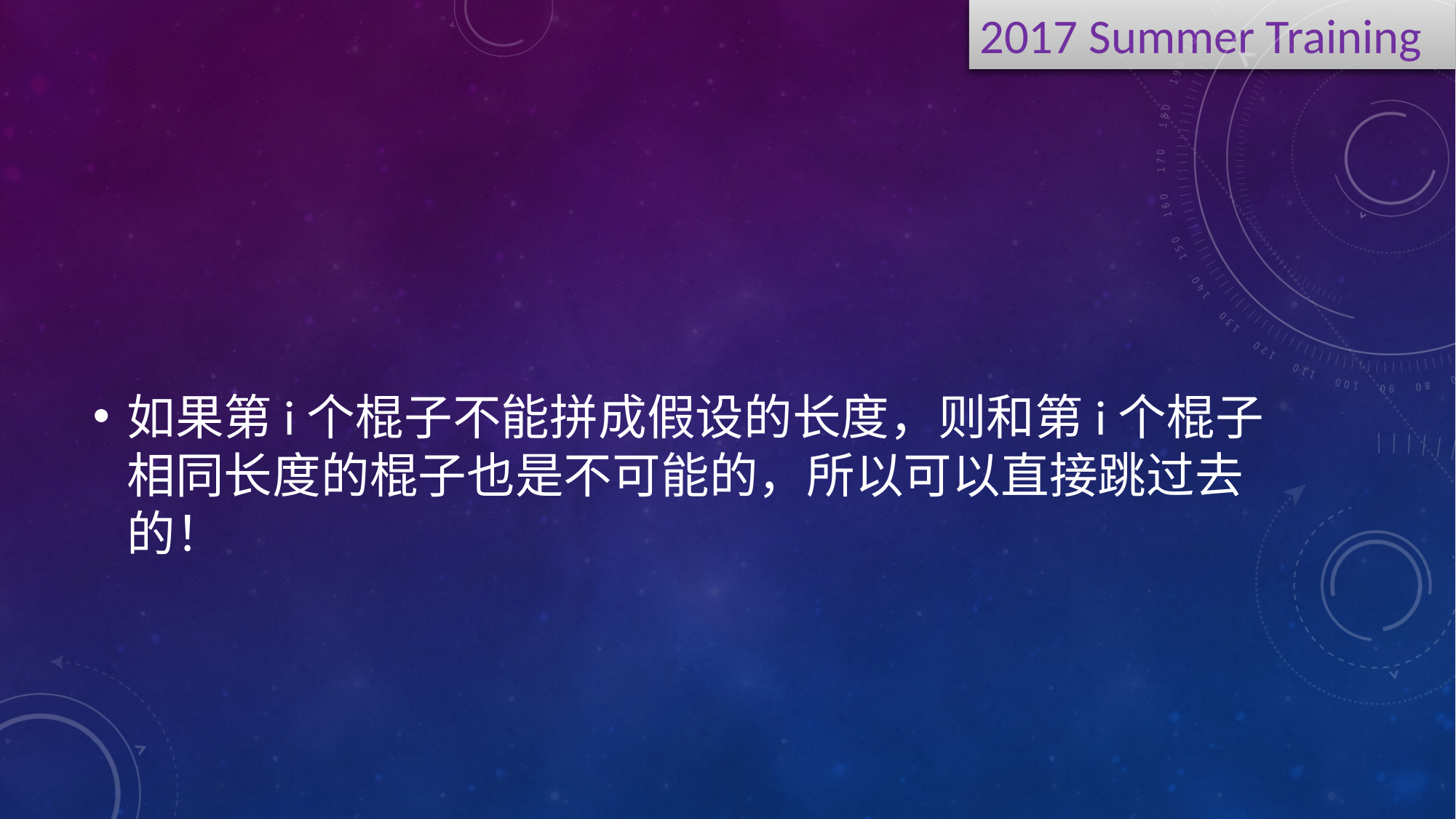

#
如果第i个棍子不能拼成假设的长度，则和第i个棍子相同长度的棍子也是不可能的，所以可以直接跳过去的！